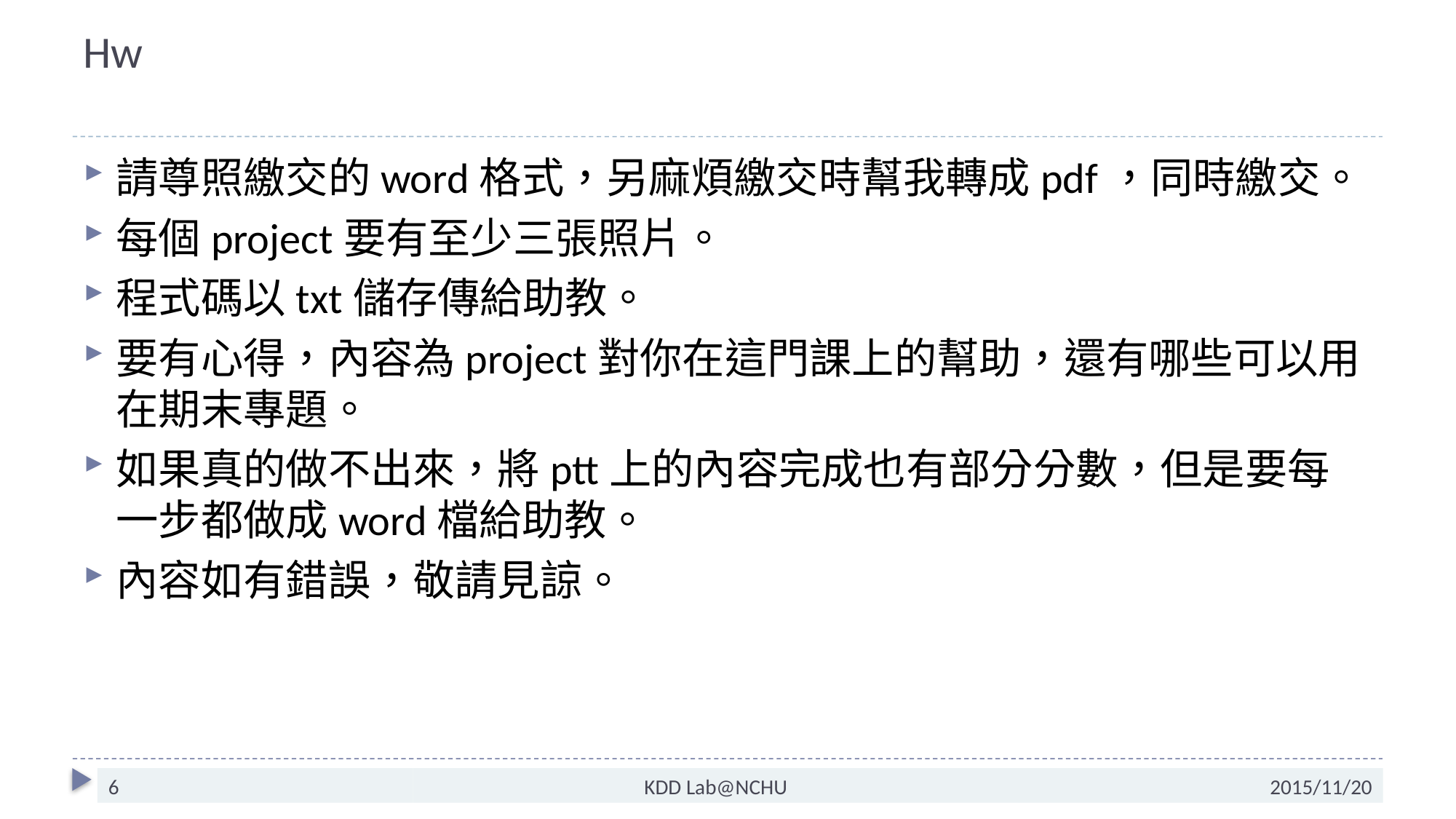

# Hw
請尊照繳交的word格式，另麻煩繳交時幫我轉成pdf，同時繳交。
每個project要有至少三張照片。
程式碼以txt儲存傳給助教。
要有心得，內容為project對你在這門課上的幫助，還有哪些可以用在期末專題。
如果真的做不出來，將ptt上的內容完成也有部分分數，但是要每一步都做成word檔給助教。
內容如有錯誤，敬請見諒。
6
KDD Lab@NCHU
2015/11/20